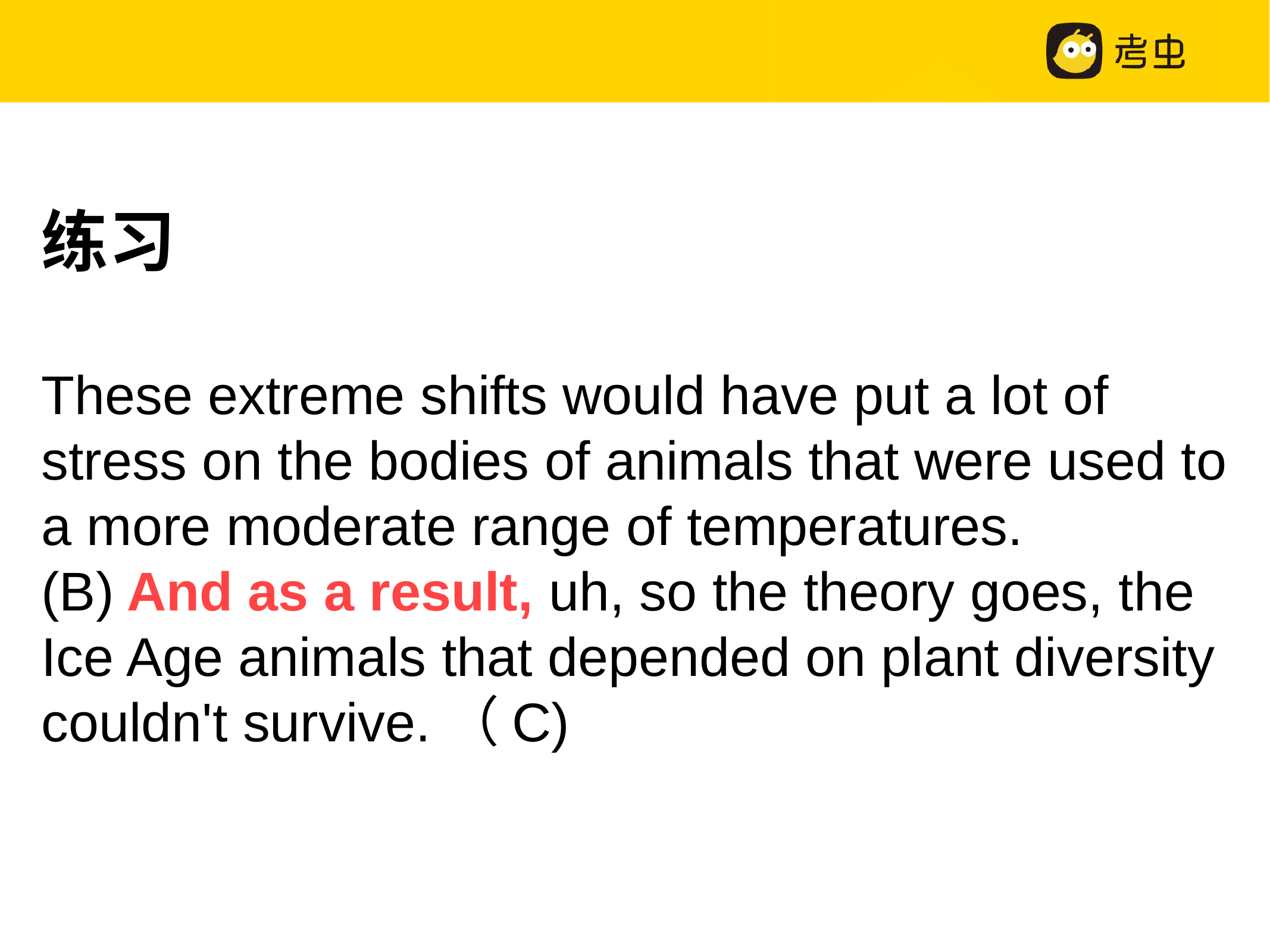

练习

These extreme shifts would have put a lot of stress on the bodies of animals that were used to a more moderate range of temperatures.
(B) And as a result, uh, so the theory goes, the Ice Age animals that depended on plant diversity couldn't survive.（C)